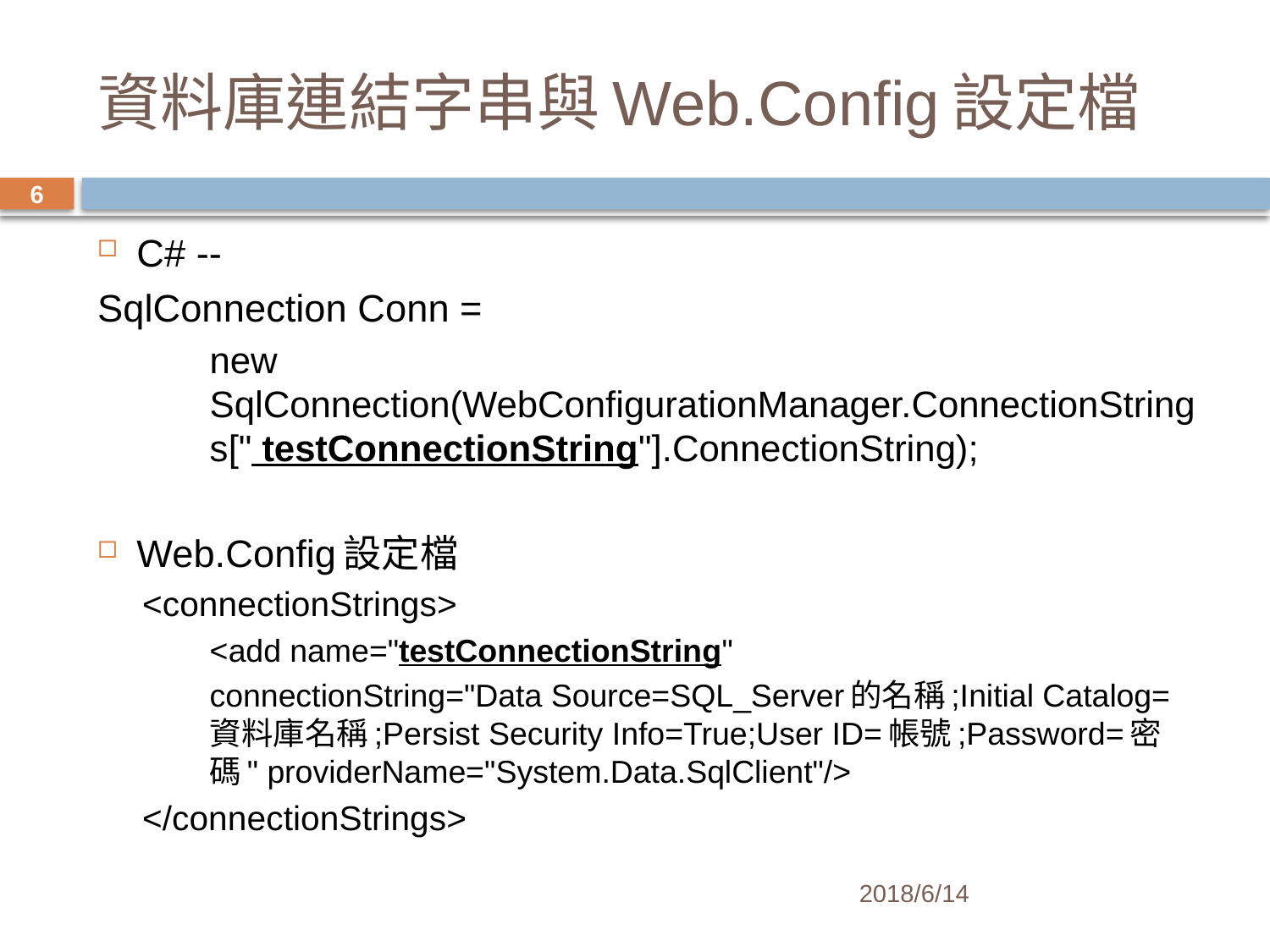

# 資料庫連結字串與Web.Config設定檔
6
C# --
SqlConnection Conn =
new SqlConnection(WebConfigurationManager.ConnectionStrings[" testConnectionString"].ConnectionString);

Web.Config設定檔
<connectionStrings>
<add name="testConnectionString"
connectionString="Data Source=SQL_Server的名稱;Initial Catalog=資料庫名稱;Persist Security Info=True;User ID=帳號;Password=密碼" providerName="System.Data.SqlClient"/>
</connectionStrings>

2018/6/14